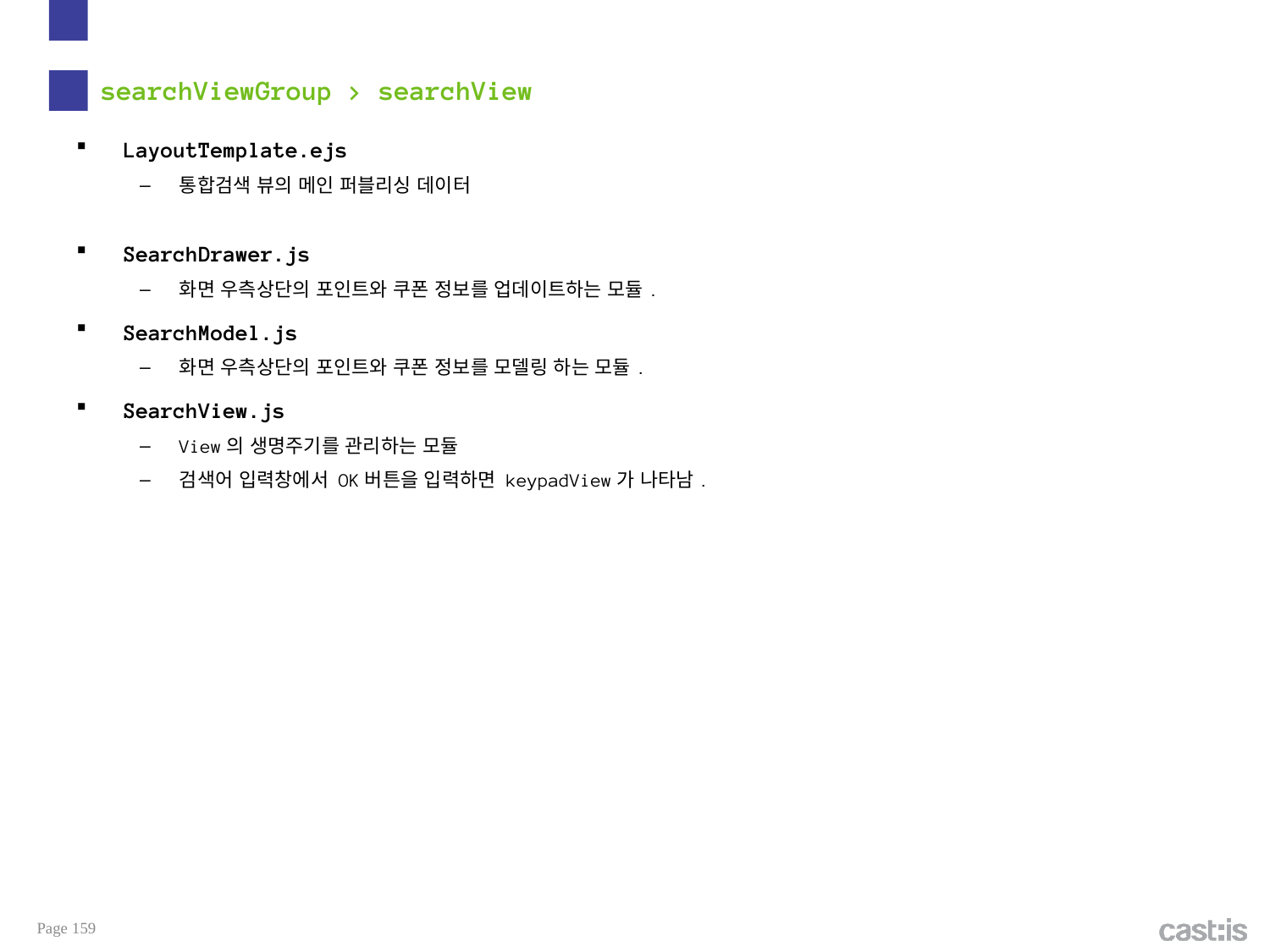

# searchViewGroup > searchView
LayoutTemplate.ejs
통합검색 뷰의 메인 퍼블리싱 데이터

SearchDrawer.js
화면 우측상단의 포인트와 쿠폰 정보를 업데이트하는 모듈.

SearchModel.js
화면 우측상단의 포인트와 쿠폰 정보를 모델링 하는 모듈.

SearchView.js
View의 생명주기를 관리하는 모듈
검색어 입력창에서 OK버튼을 입력하면 keypadView가 나타남.

Page 159